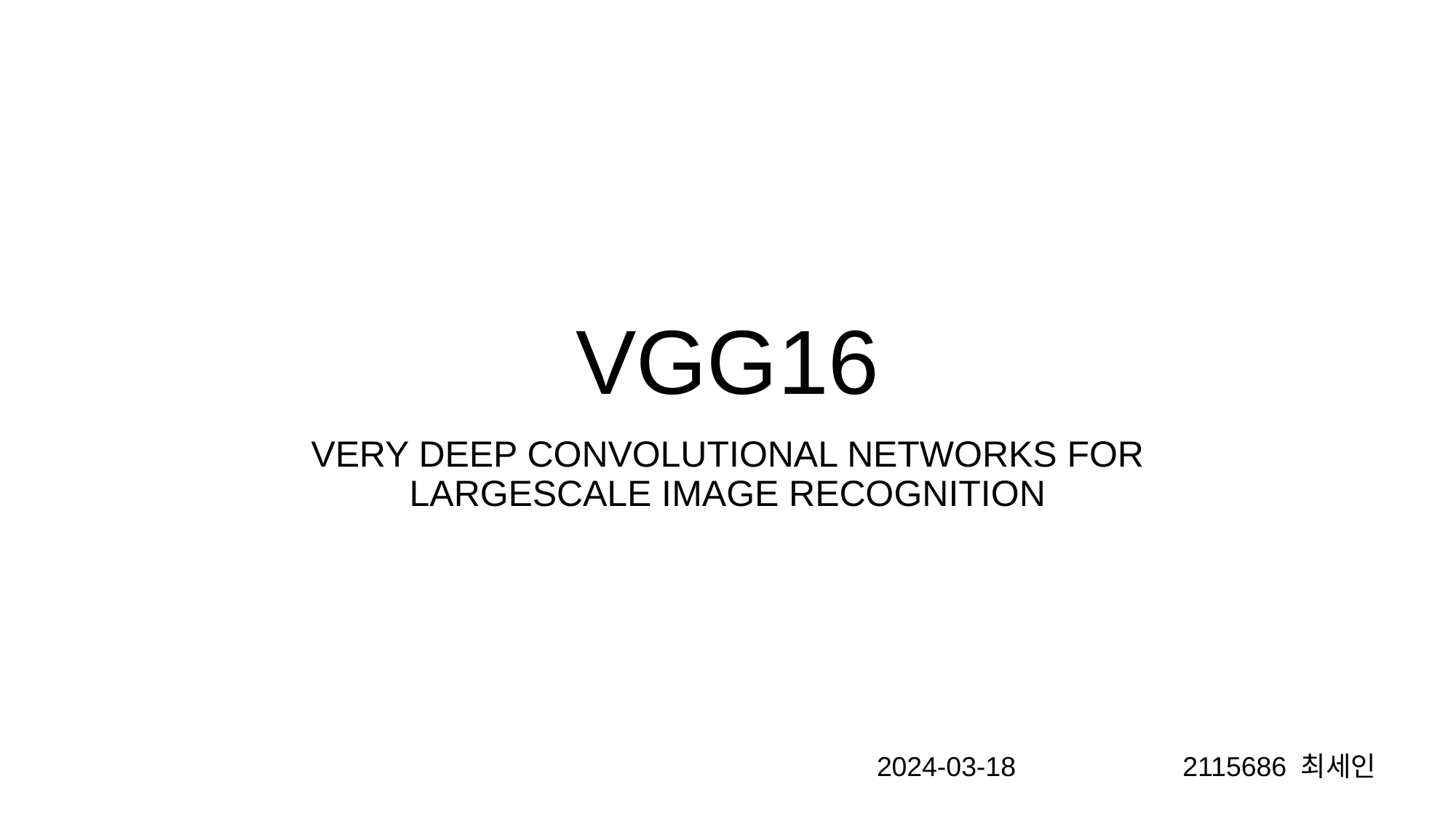

# VGG16
VERY DEEP CONVOLUTIONAL NETWORKS FOR LARGESCALE IMAGE RECOGNITION
2024-03-18
2115686 최세인